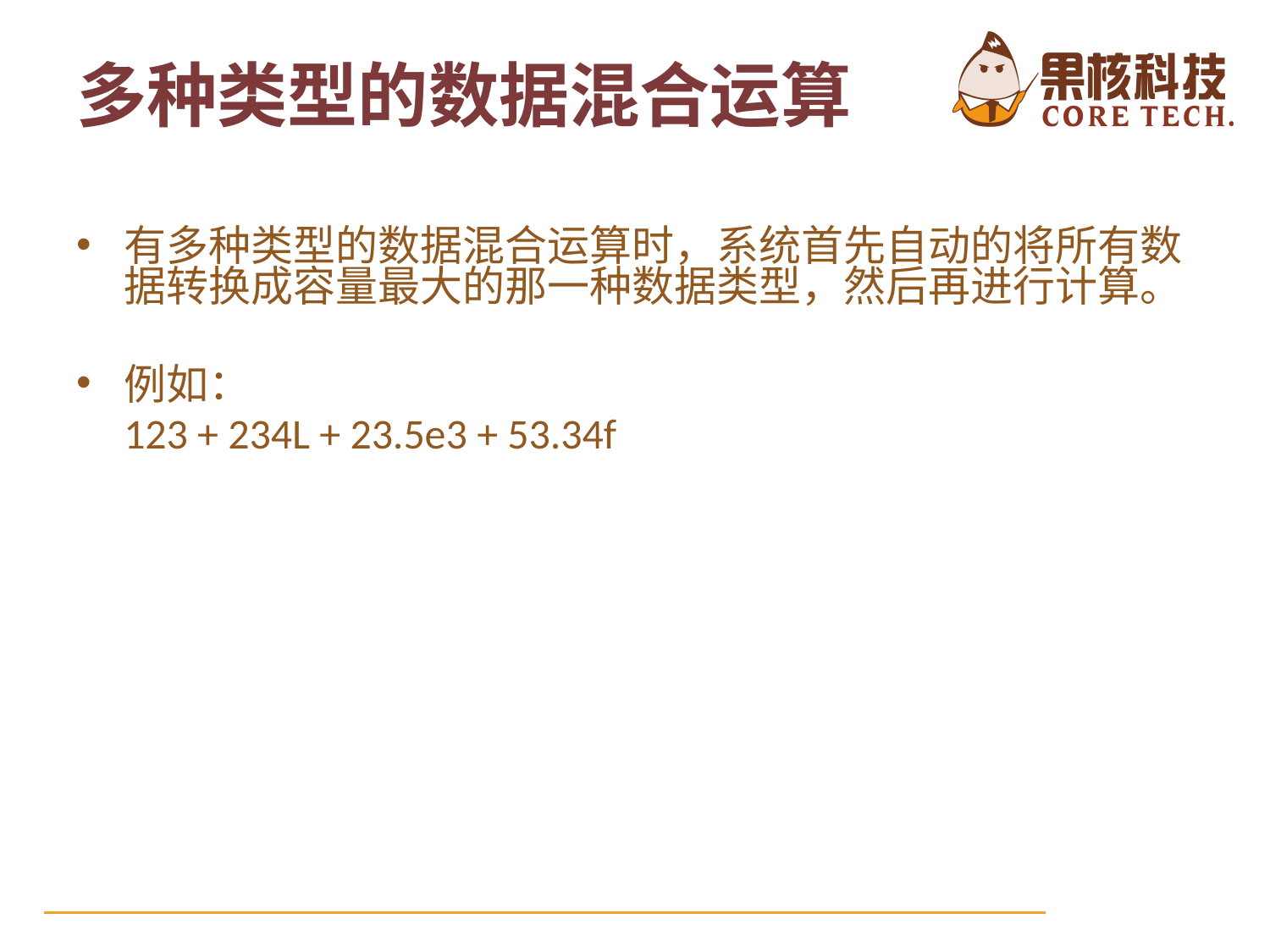

# 多种类型的数据混合运算
有多种类型的数据混合运算时，系统首先自动的将所有数据转换成容量最大的那一种数据类型，然后再进行计算。

例如：
     123 + 234L + 23.5e3 + 53.34f